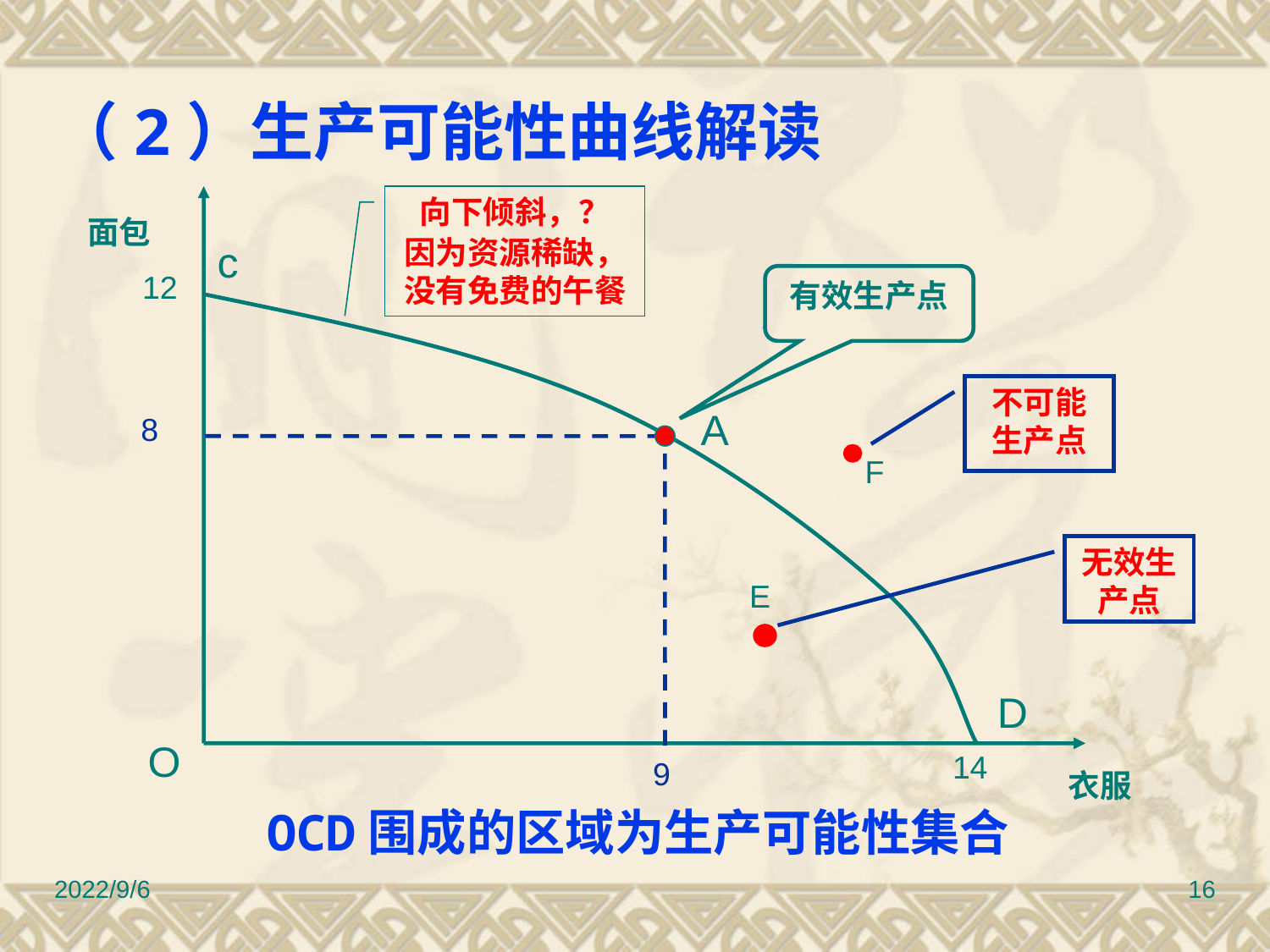

（2）生产可能性曲线解读

向下倾斜，？

面包
因为资源稀缺，
没有免费的午餐
c
有效生产点
12

不可能生产点
8
A

F
无效生产点
E

D
O

14
9
衣服
OCD围成的区域为生产可能性集合
2022/9/6
16